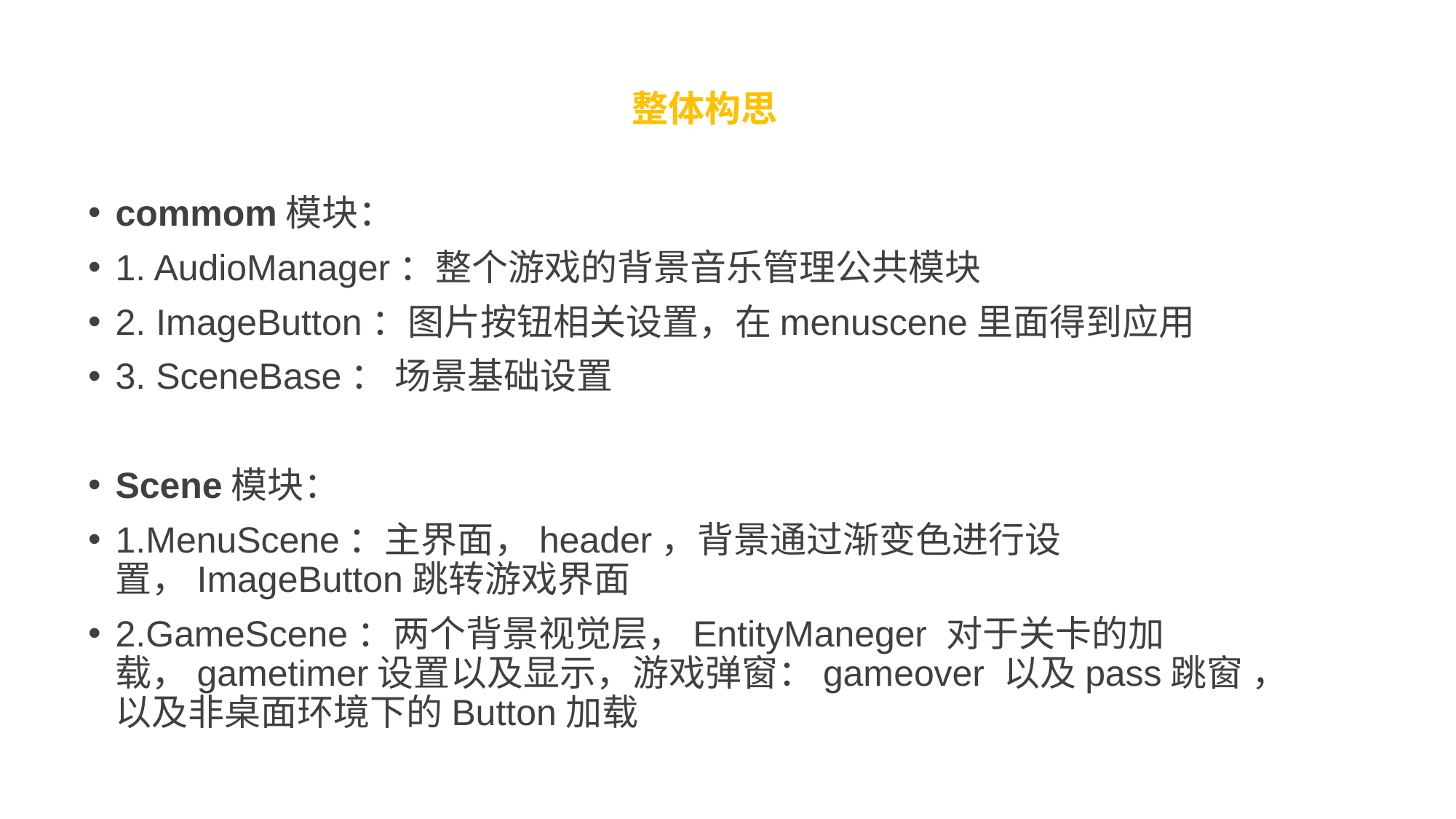

# 整体构思
commom模块：
1. AudioManager：整个游戏的背景音乐管理公共模块
2. ImageButton：图片按钮相关设置，在menuscene里面得到应用
3. SceneBase： 场景基础设置

Scene模块：
1.MenuScene：主界面，header，背景通过渐变色进行设置，ImageButton跳转游戏界面
2.GameScene：两个背景视觉层，EntityManeger 对于关卡的加载，gametimer设置以及显示，游戏弹窗：gameover 以及pass跳窗 ，以及非桌面环境下的Button加载